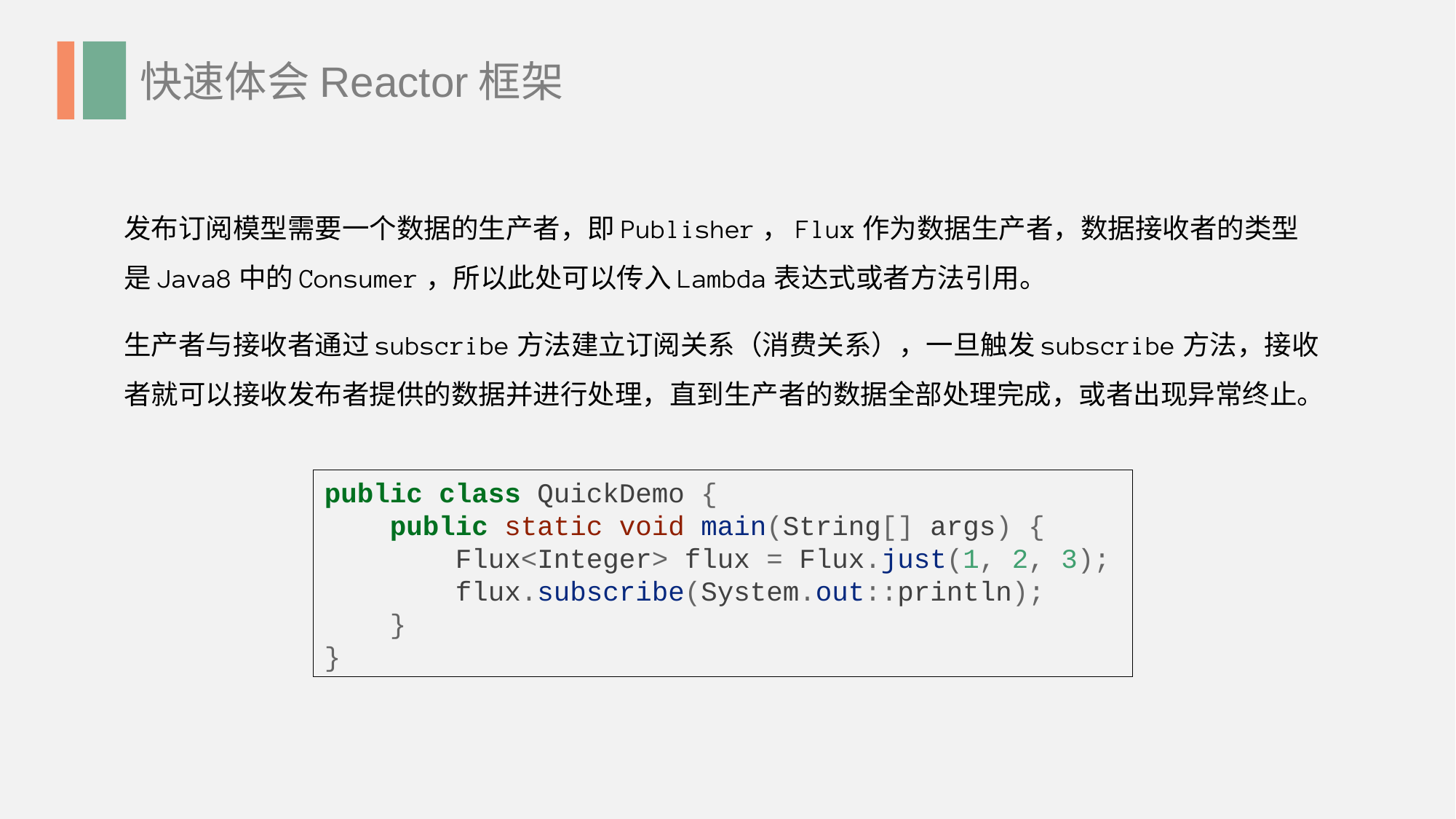

快速体会Reactor框架
发布订阅模型需要一个数据的生产者，即Publisher，Flux作为数据生产者，数据接收者的类型是Java8中的Consumer，所以此处可以传入Lambda表达式或者方法引用。
生产者与接收者通过subscribe方法建立订阅关系（消费关系），一旦触发subscribe方法，接收者就可以接收发布者提供的数据并进行处理，直到生产者的数据全部处理完成，或者出现异常终止。
public class QuickDemo {
    public static void main(String[] args) {
        Flux<Integer> flux = Flux.just(1, 2, 3);
        flux.subscribe(System.out::println);
    }
}